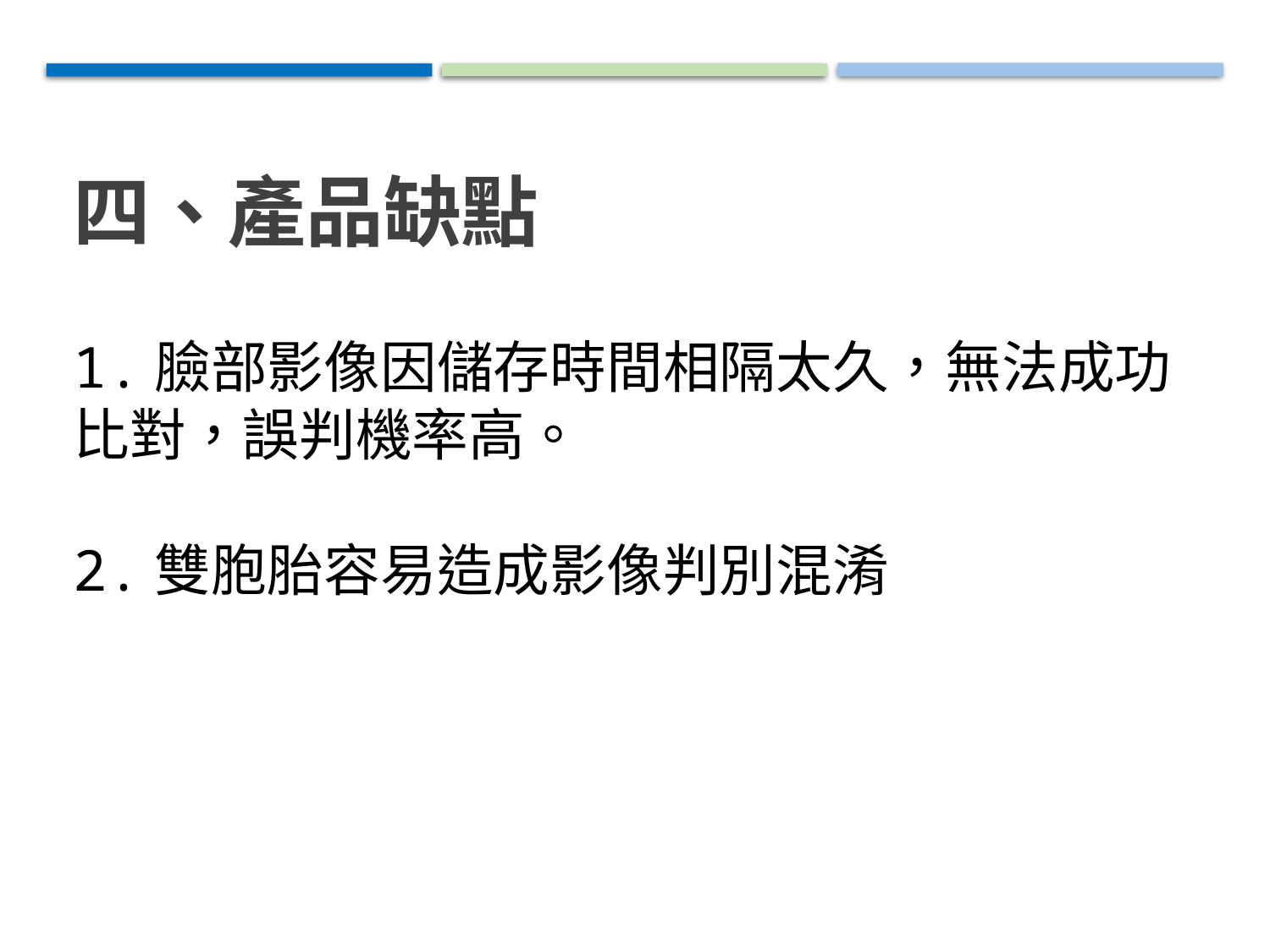

# 四、產品缺點
1.臉部影像因儲存時間相隔太久，無法成功比對，誤判機率高。

2.雙胞胎容易造成影像判別混淆